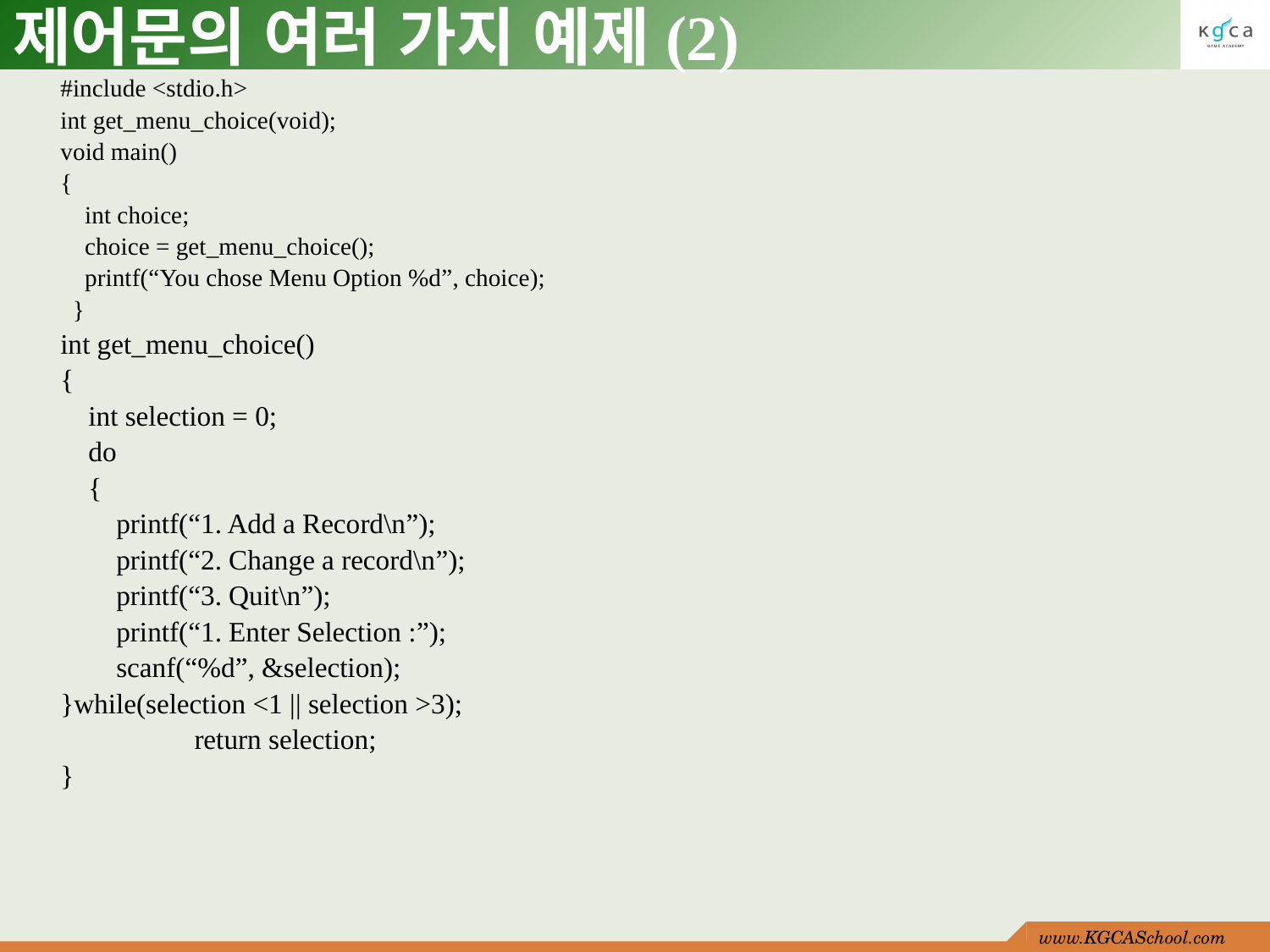

# 제어문의 여러 가지 예제(2)
#include <stdio.h>
int get_menu_choice(void);
void main()
{
    int choice;
    choice = get_menu_choice();
    printf(“You chose Menu Option %d”, choice);
  }
int get_menu_choice()
{
    int selection = 0;
    do
    {
        printf(“1. Add a Record\n”);
        printf(“2. Change a record\n”);
        printf(“3. Quit\n”);
        printf(“1. Enter Selection :”);
        scanf(“%d”, &selection);
}while(selection <1 || selection >3);
 	 return selection;
}